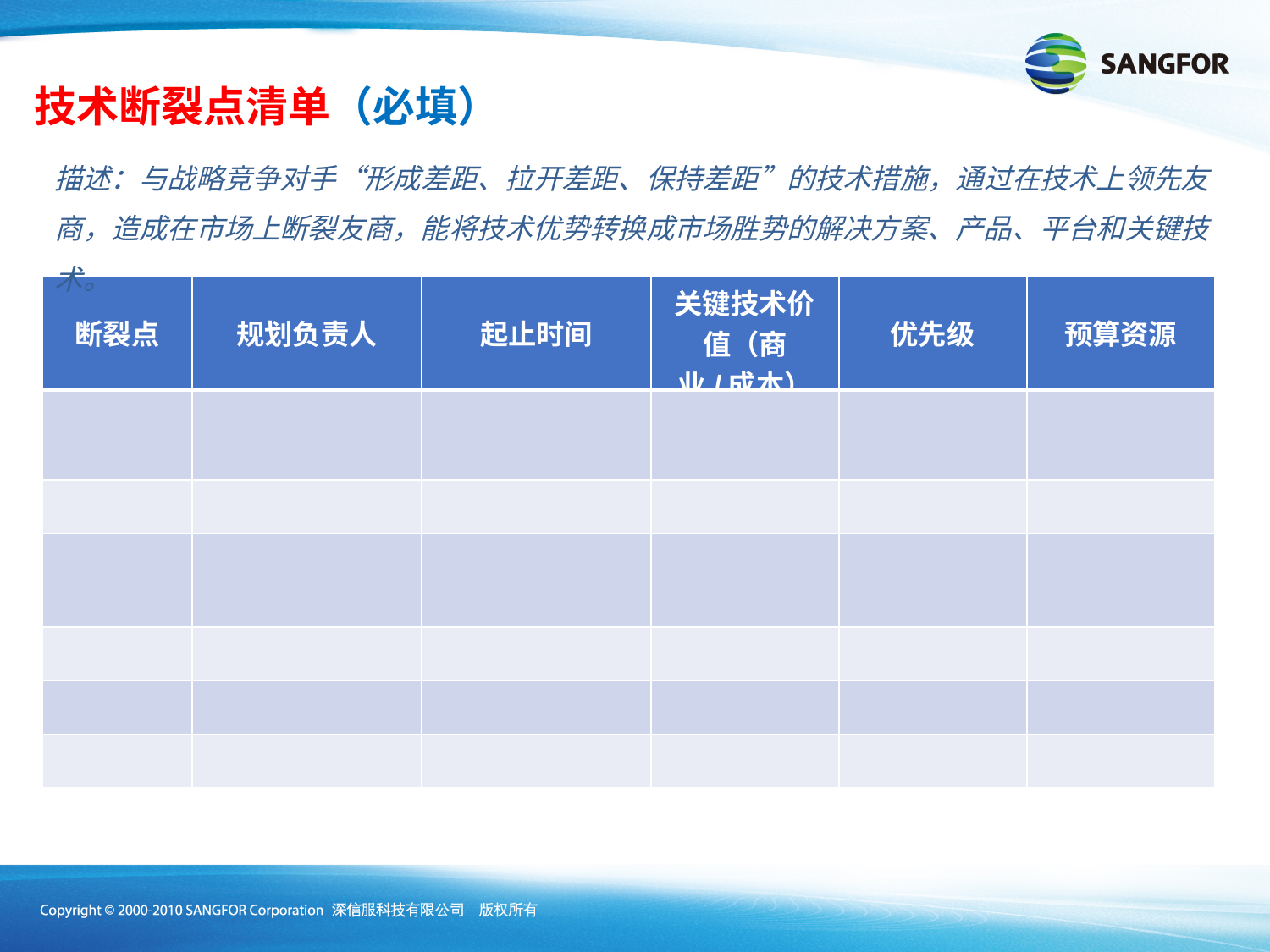

技术断裂点清单（必填）
描述：与战略竞争对手“形成差距、拉开差距、保持差距”的技术措施，通过在技术上领先友商，造成在市场上断裂友商，能将技术优势转换成市场胜势的解决方案、产品、平台和关键技术。
| 断裂点 | 规划负责人 | 起止时间 | 关键技术价值（商业/成本） | 优先级 | 预算资源 |
| --- | --- | --- | --- | --- | --- |
|  |  |  |  |  |  |
|  |  |  |  |  |  |
|  |  |  |  |  |  |
|  |  |  |  |  |  |
|  |  |  |  |  |  |
|  |  |  |  |  |  |